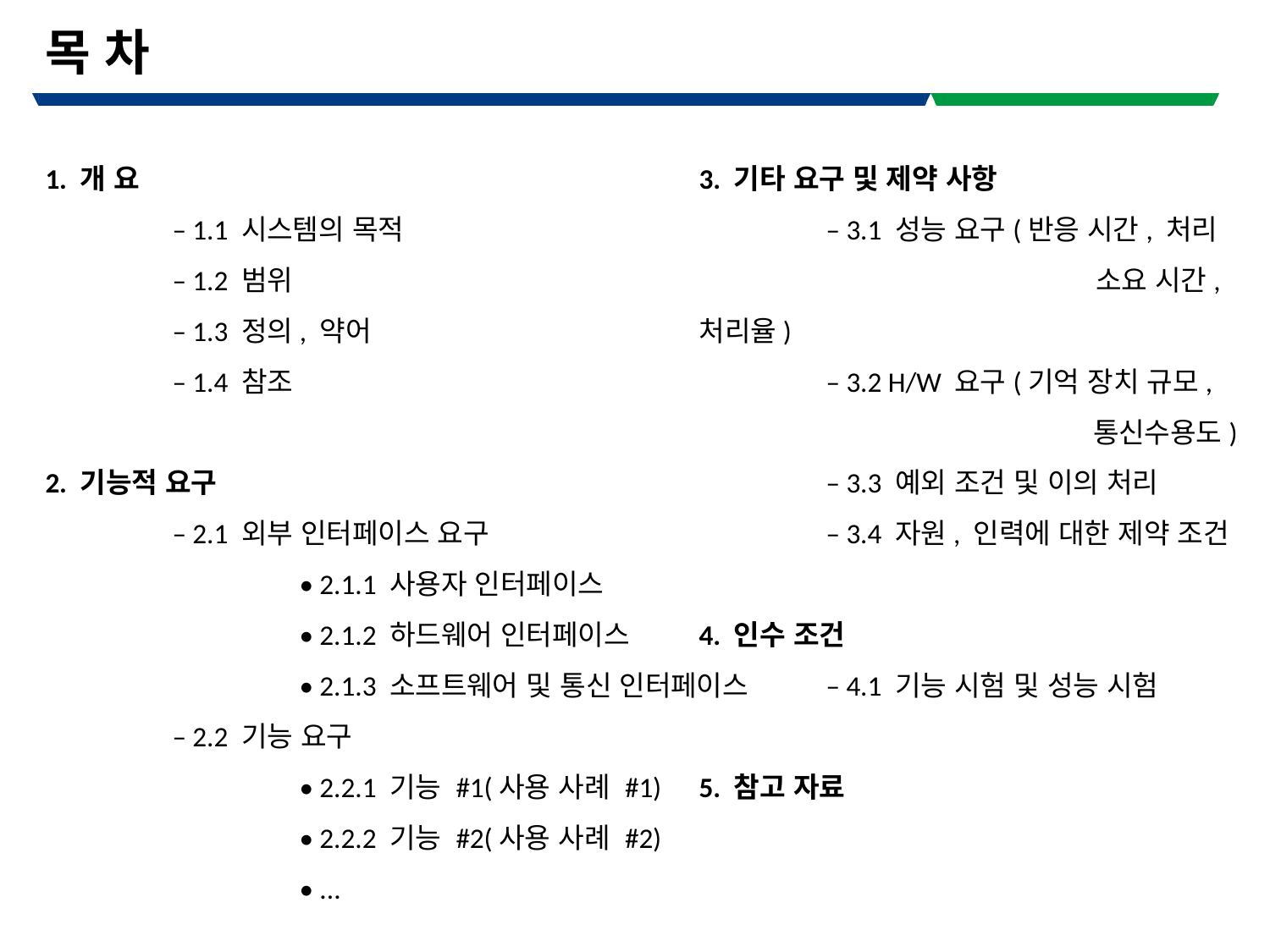

# 목 차
1. 개 요
	– 1.1 시스템의 목적
	– 1.2 범위
	– 1.3 정의, 약어
	– 1.4 참조

2. 기능적 요구
	– 2.1 외부 인터페이스 요구
		• 2.1.1 사용자 인터페이스
		• 2.1.2 하드웨어 인터페이스
		• 2.1.3 소프트웨어 및 통신 인터페이스
	– 2.2 기능 요구
		• 2.2.1 기능 #1(사용 사례 #1)
		• 2.2.2 기능 #2(사용 사례 #2)
		• ...

3. 기타 요구 및 제약 사항
	– 3.1 성능 요구(반응 시간, 처리 			  소요 시간, 처리율)
	– 3.2 H/W 요구(기억 장치 규모, 			 통신수용도)
	– 3.3 예외 조건 및 이의 처리
	– 3.4 자원, 인력에 대한 제약 조건

4. 인수 조건
	– 4.1 기능 시험 및 성능 시험

5. 참고 자료